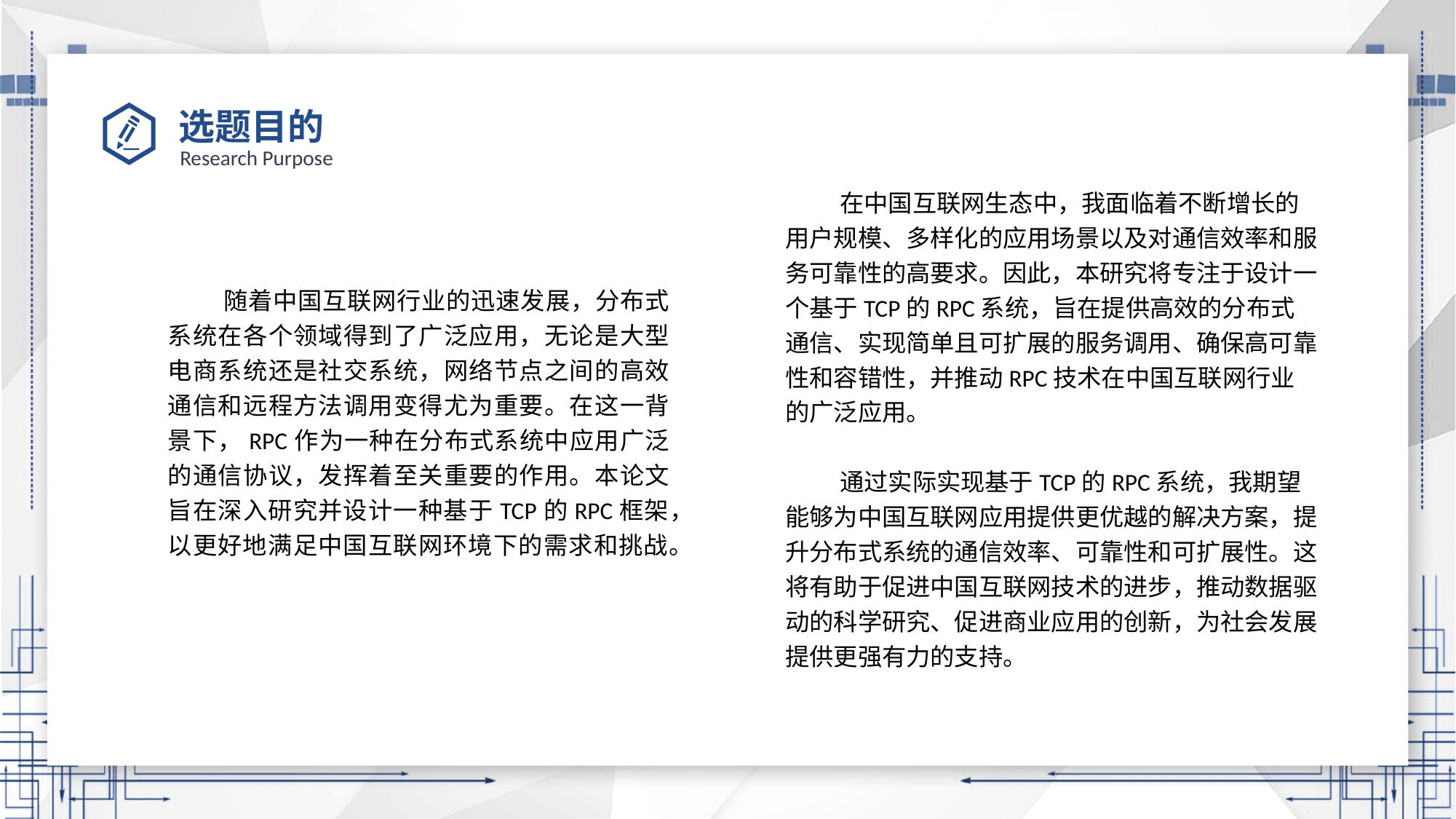

# 选题目的
Research Purpose
在中国互联网生态中，我面临着不断增长的用户规模、多样化的应用场景以及对通信效率和服务可靠性的高要求。因此，本研究将专注于设计一个基于TCP的RPC系统，旨在提供高效的分布式通信、实现简单且可扩展的服务调用、确保高可靠性和容错性，并推动RPC技术在中国互联网行业的广泛应用。

通过实际实现基于TCP的RPC系统，我期望能够为中国互联网应用提供更优越的解决方案，提升分布式系统的通信效率、可靠性和可扩展性。这将有助于促进中国互联网技术的进步，推动数据驱动的科学研究、促进商业应用的创新，为社会发展提供更强有力的支持。

        随着中国互联网行业的迅速发展，分布式系统在各个领域得到了广泛应用，无论是大型电商系统还是社交系统，网络节点之间的高效通信和远程方法调用变得尤为重要。在这一背景下，RPC作为一种在分布式系统中应用广泛的通信协议，发挥着至关重要的作用。本论文旨在深入研究并设计一种基于TCP的RPC框架，以更好地满足中国互联网环境下的需求和挑战。